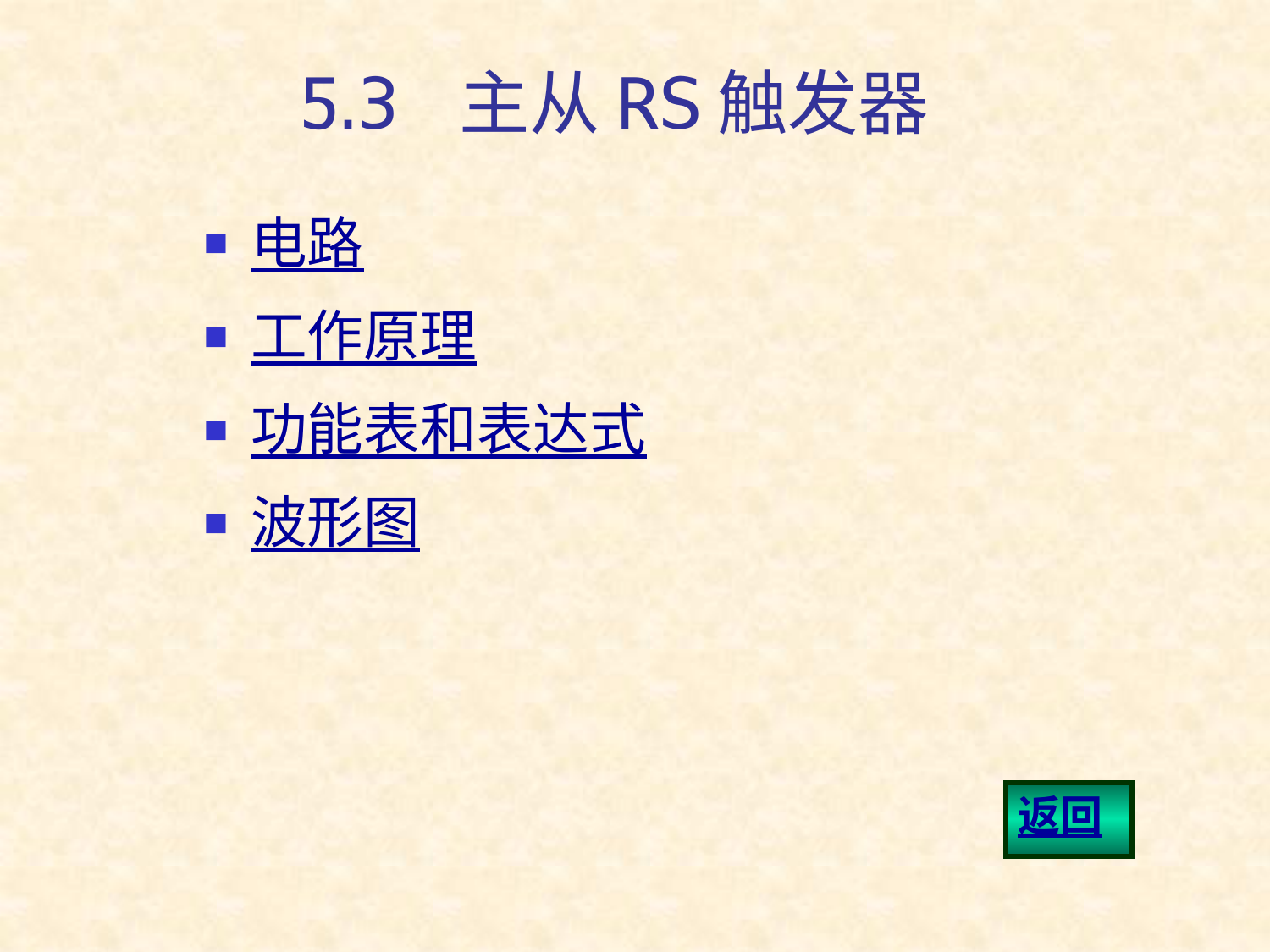

# 5.3  主从RS触发器
电路
工作原理
功能表和表达式
波形图
返回